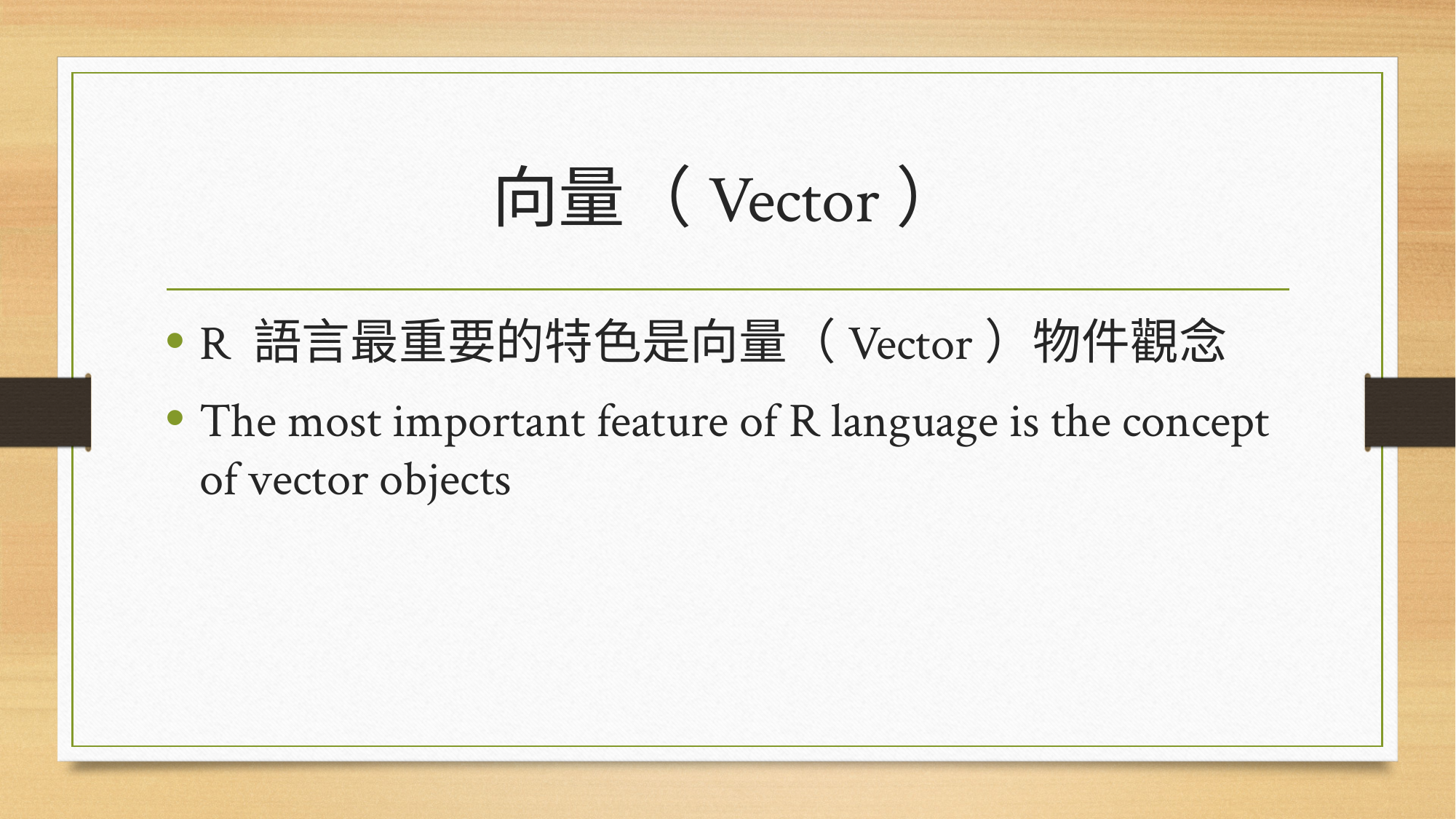

# 向量（Vector）
R 語言最重要的特色是向量（Vector）物件觀念
The most important feature of R language is the concept of vector objects